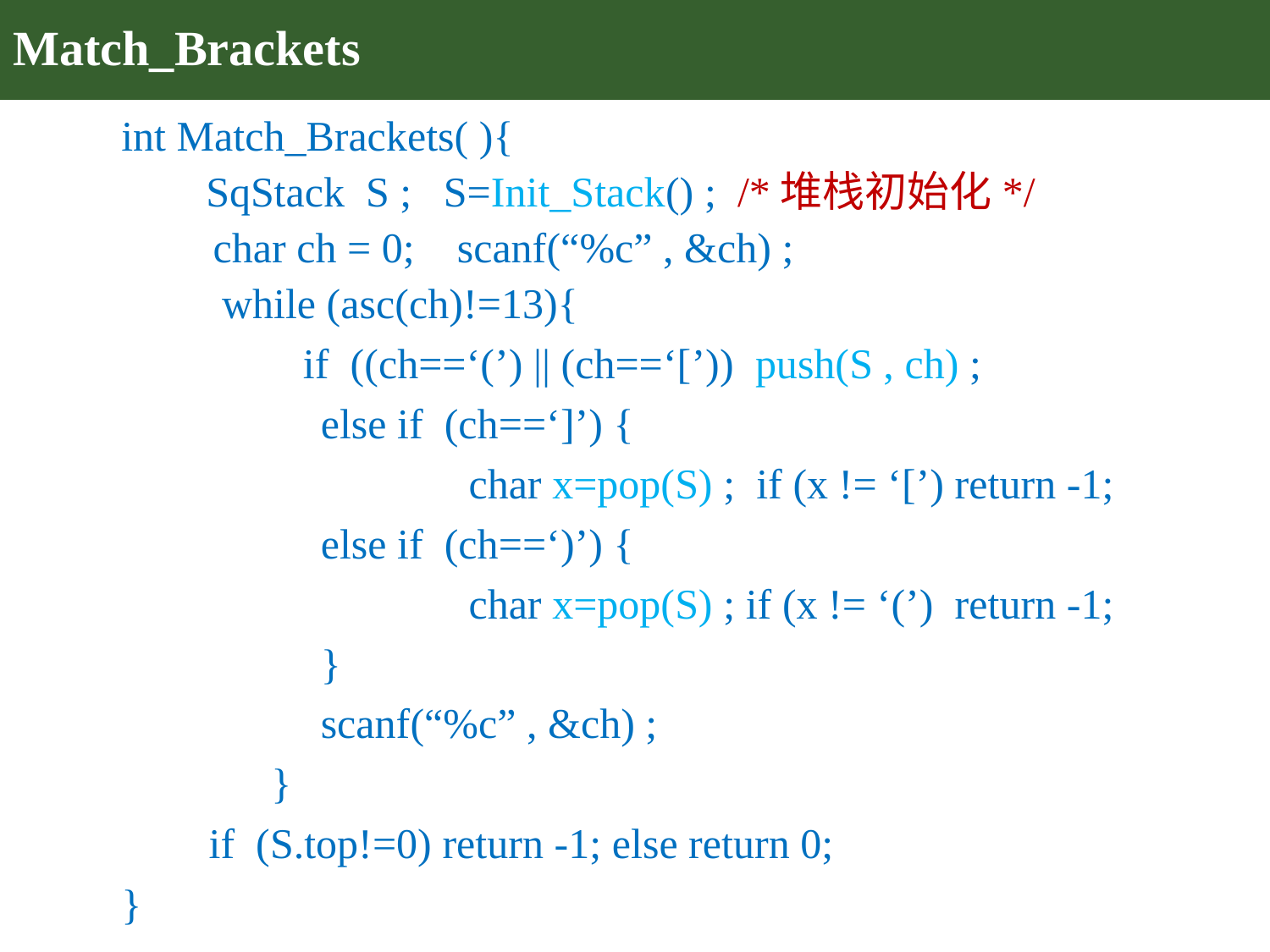

# Match_Brackets
int Match_Brackets( ){
        SqStack  S ;   S=Init_Stack() ;  /*堆栈初始化*/
    char ch = 0;    scanf(“%c” , &ch) ;
while (asc(ch)!=13){
   if  ((ch==‘(’) || (ch==‘[’))  push(S , ch) ;
else if  (ch==‘]’) {
	  char x=pop(S) ;  if (x != ‘[’) return -1;
else if  (ch==‘)’) {
	  char x=pop(S) ; if (x != ‘(’)  return -1;
}
scanf(“%c” , &ch) ;
}
if  (S.top!=0) return -1; else return 0;
}